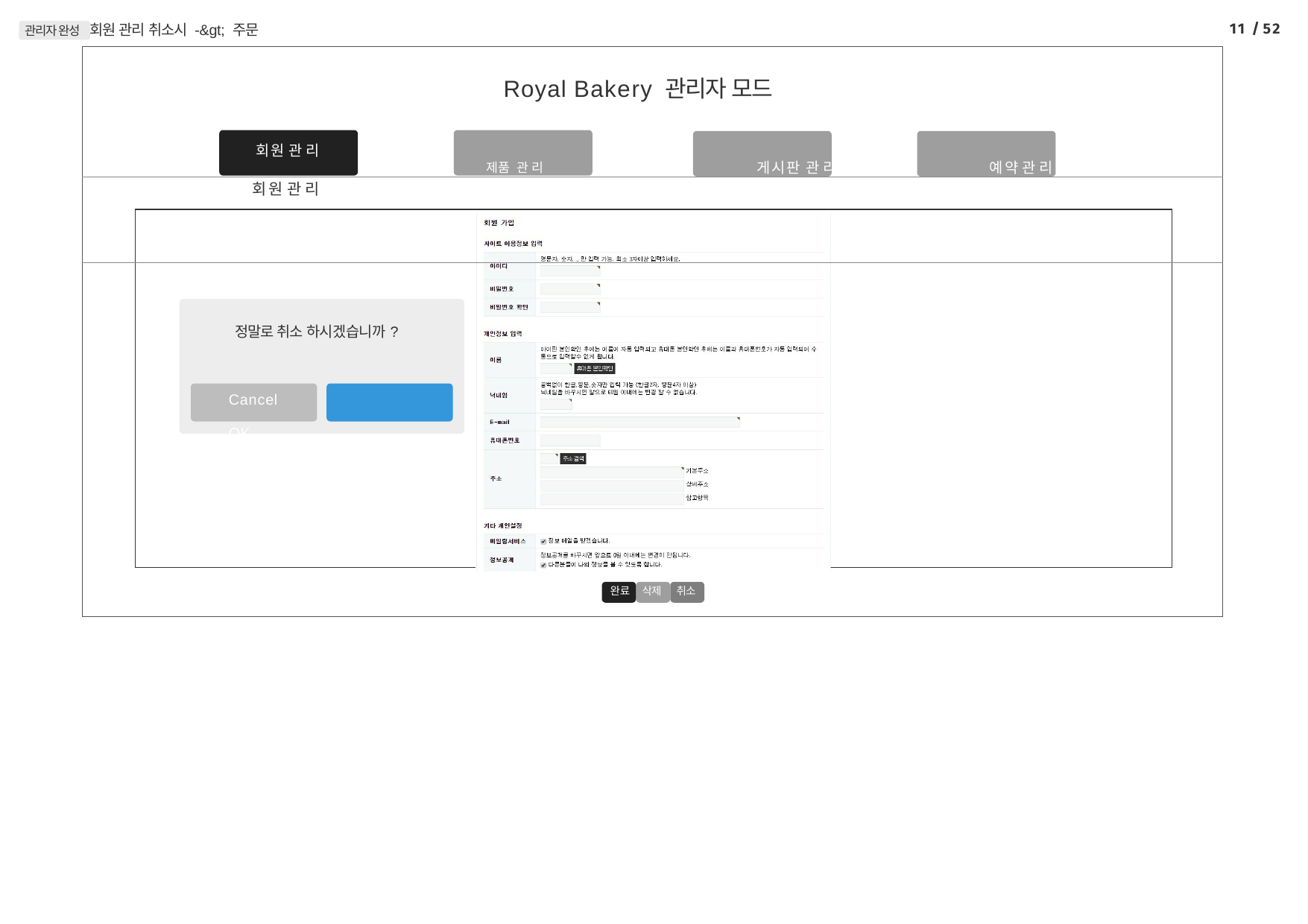

11 / 52
관리자 완성    회원 관리 취소시 -&gt; 주문
| 회 원 관 리 | Royal Bakery 관리자 모드 제 품 관 리 게 시 판 관 리 예 약 관 리 |  |  |
| --- | --- | --- | --- |
| 회 원 관 리 |  |  |  |
| 정말로 취소 하시겠습니까? |  |  |  |
| Cancel OK |  |  |  |
|  | 완료 | 삭제 | 취소 |